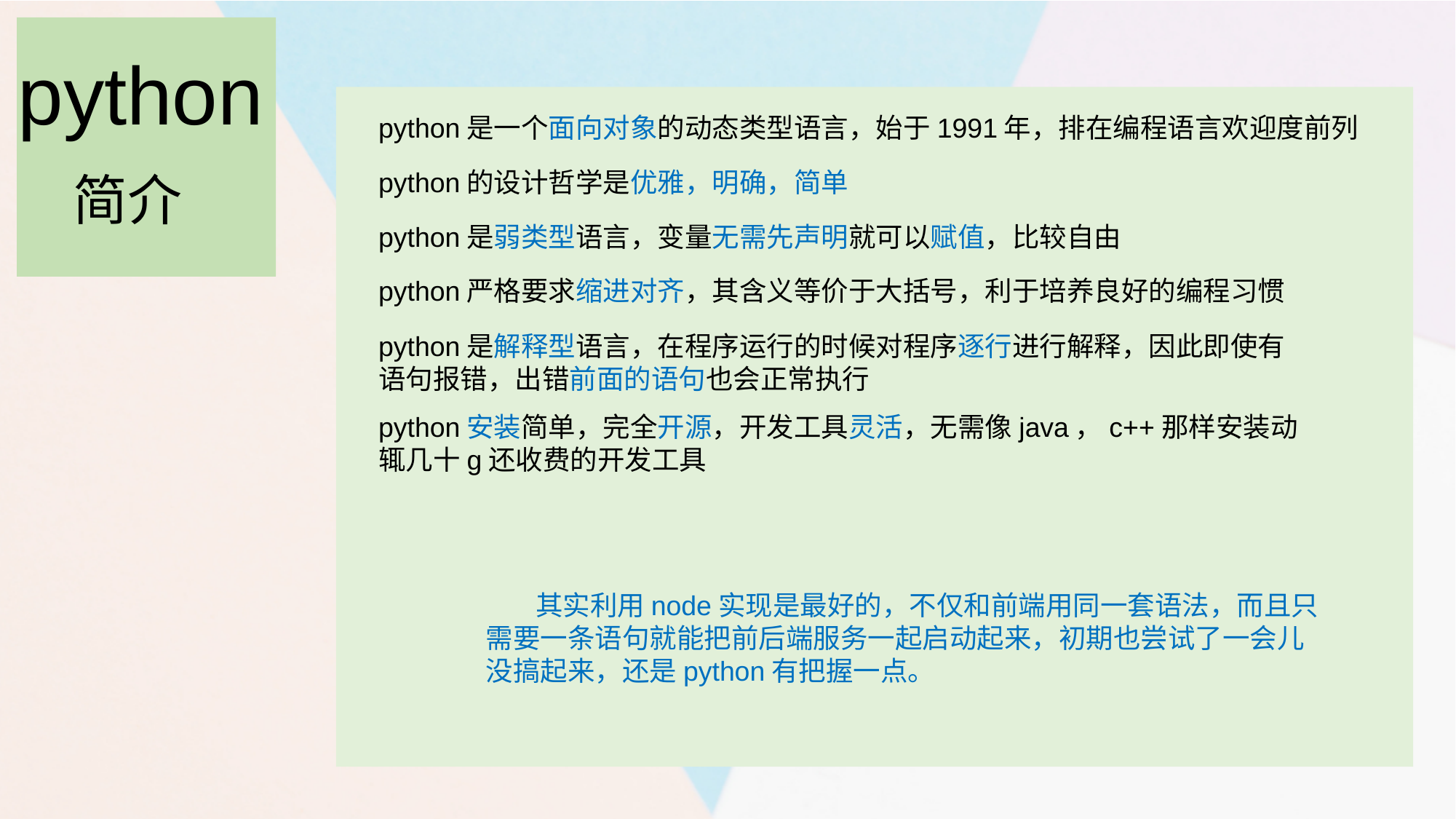

python

python是一个面向对象的动态类型语言，始于1991年，排在编程语言欢迎度前列
简介
python的设计哲学是优雅，明确，简单
python是弱类型语言，变量无需先声明就可以赋值，比较自由
python严格要求缩进对齐，其含义等价于大括号，利于培养良好的编程习惯
python是解释型语言，在程序运行的时候对程序逐行进行解释，因此即使有语句报错，出错前面的语句也会正常执行
python安装简单，完全开源，开发工具灵活，无需像java，c++那样安装动辄几十g还收费的开发工具
       其实利用node实现是最好的，不仅和前端用同一套语法，而且只需要一条语句就能把前后端服务一起启动起来，初期也尝试了一会儿没搞起来，还是python有把握一点。